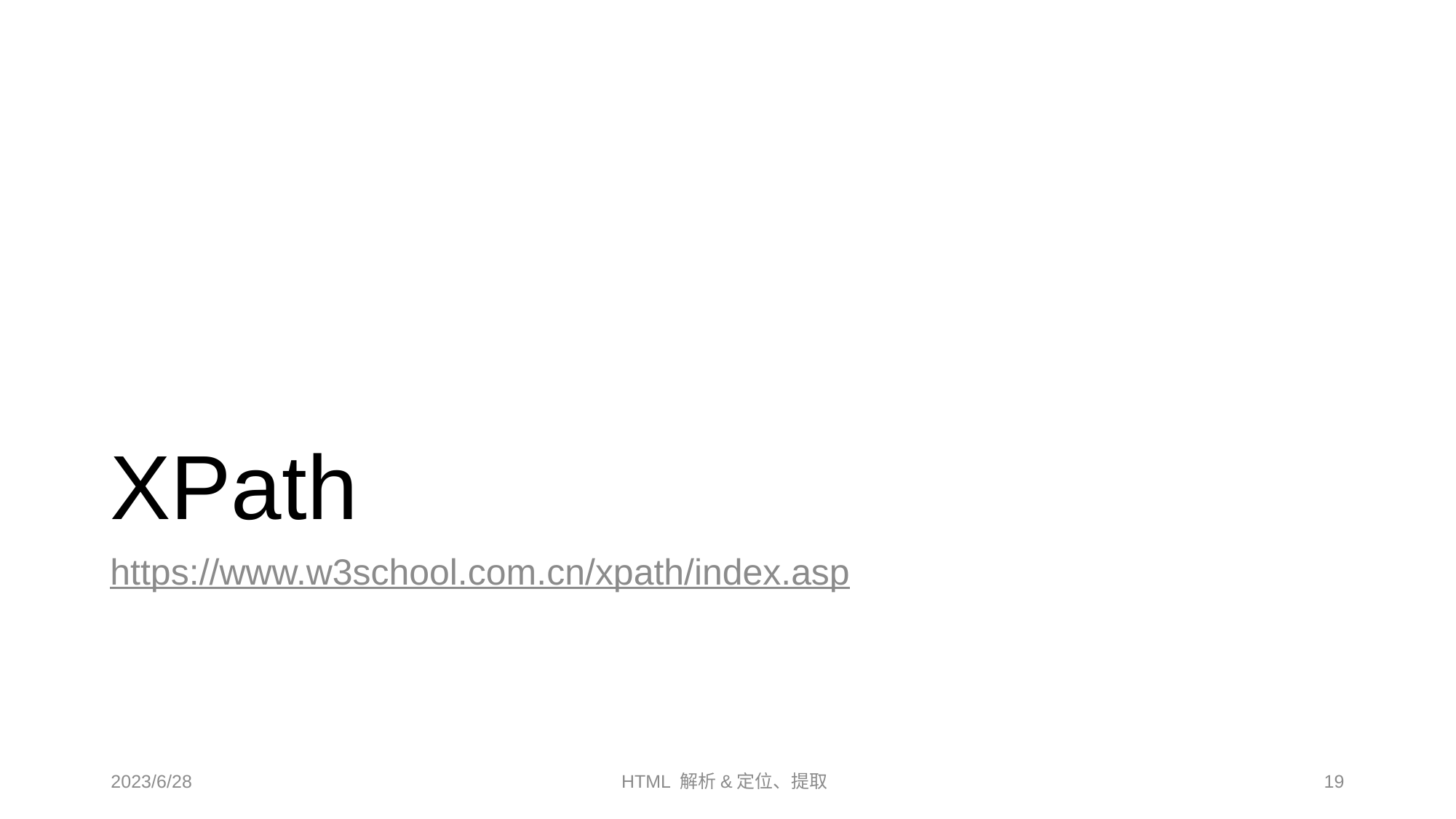

# XPath
https://www.w3school.com.cn/xpath/index.asp
2023/6/28
HTML 解析&定位、提取
19